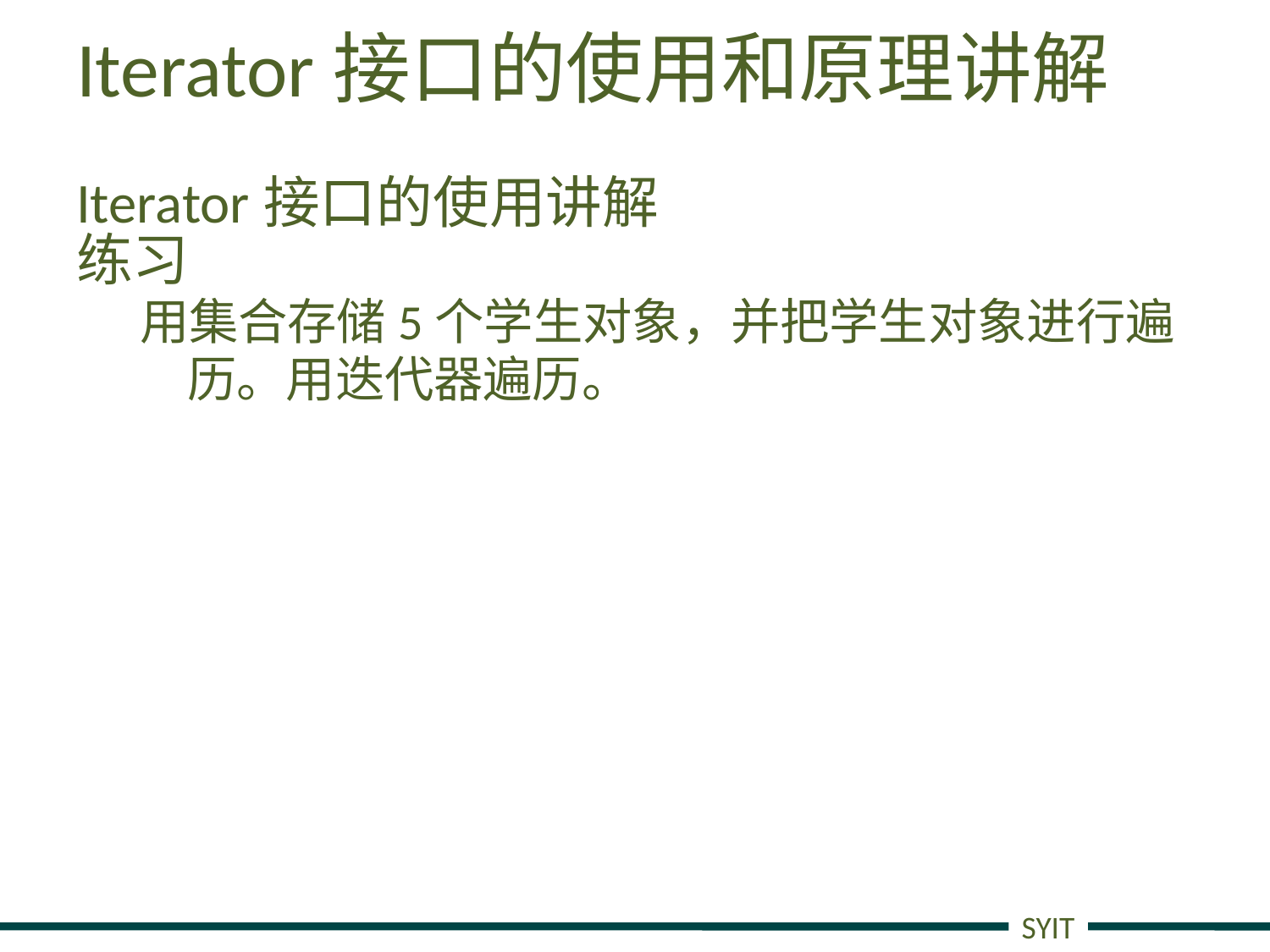

# Iterator接口的使用和原理讲解
Iterator接口的使用讲解
练习
用集合存储5个学生对象，并把学生对象进行遍历。用迭代器遍历。
SYIT